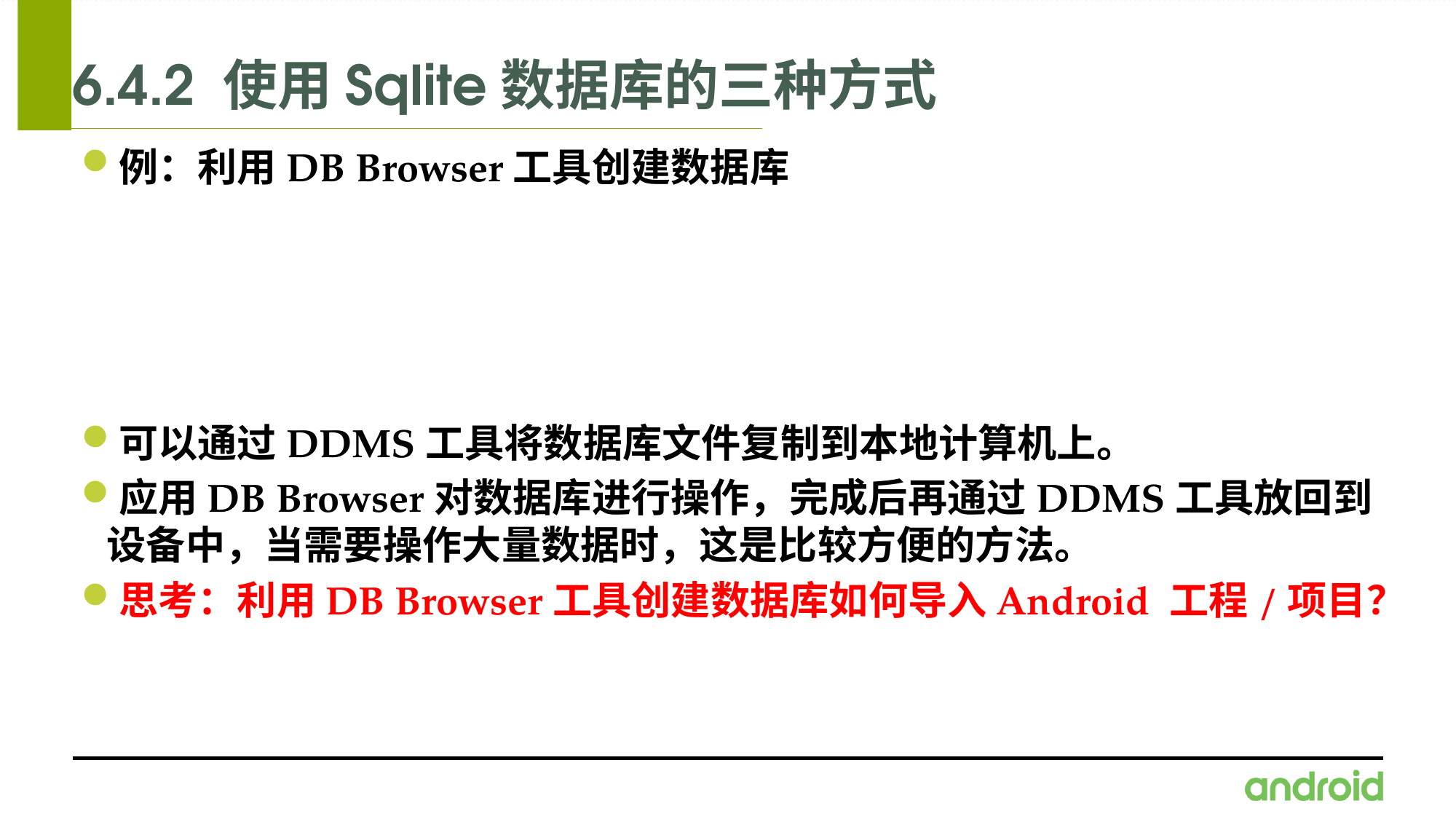

# 6.4.2 使用Sqlite数据库的三种方式
例：利用DB Browser工具创建数据库

可以通过DDMS工具将数据库文件复制到本地计算机上。
应用DB Browser对数据库进行操作，完成后再通过DDMS工具放回到设备中，当需要操作大量数据时，这是比较方便的方法。
思考：利用DB Browser工具创建数据库如何导入Android 工程/项目？